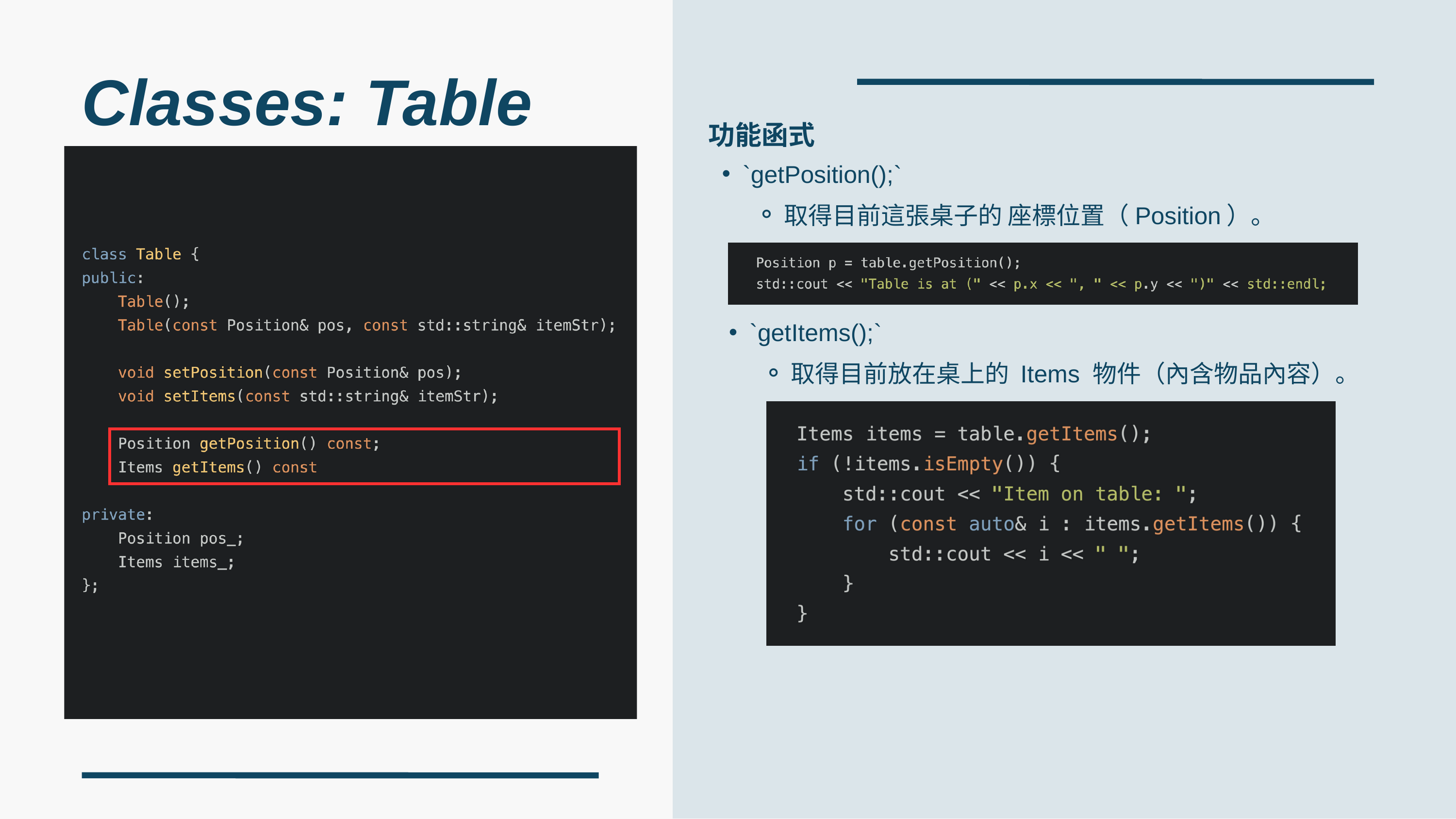

Classes: Table

功能函式

`getPosition();`
取得目前這張桌子的 座標位置（Position）。

`getItems();`
取得目前放在桌上的 Items 物件（內含物品內容）。